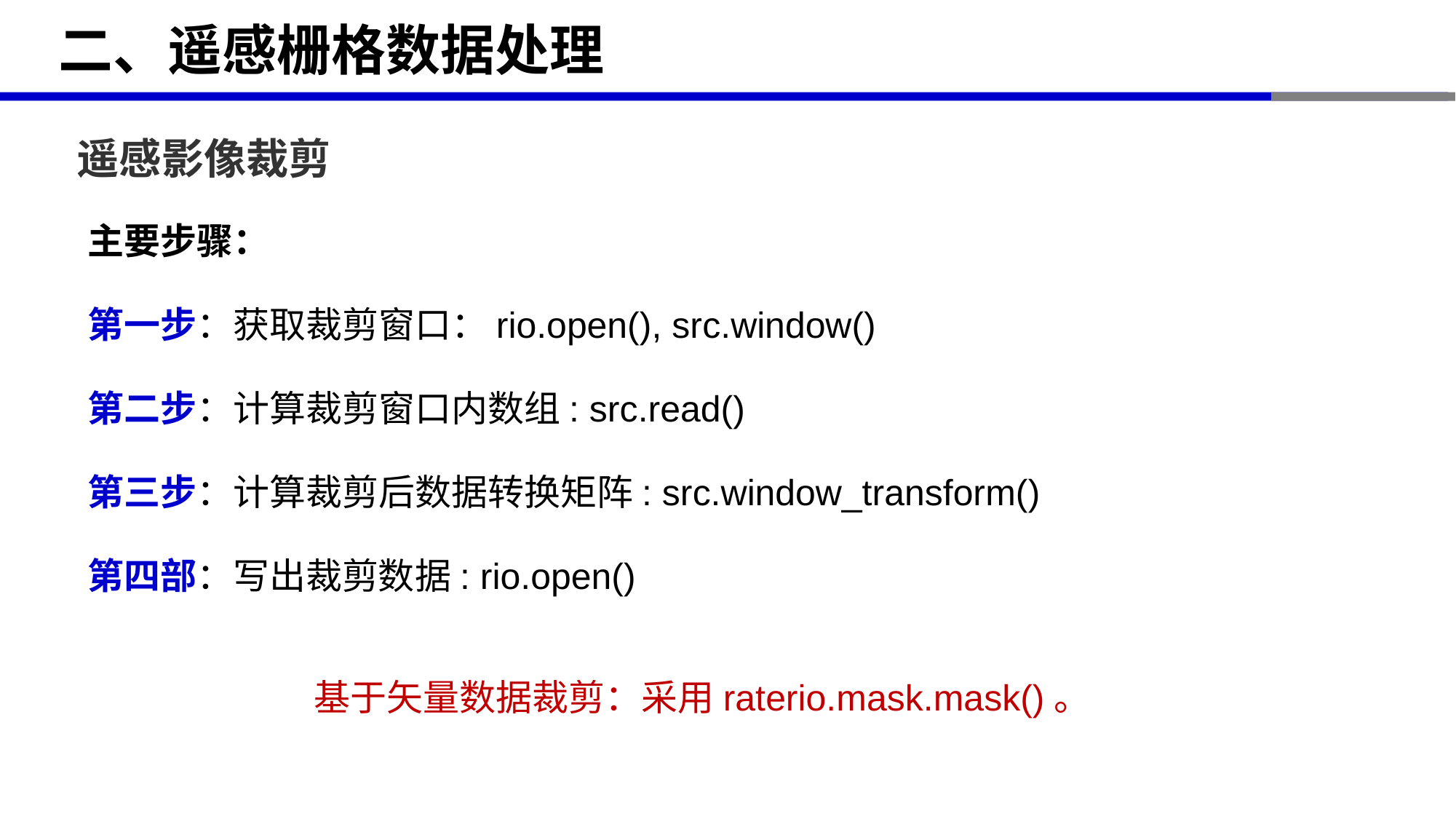

# 二、遥感栅格数据处理
遥感影像裁剪
主要步骤：
第一步：获取裁剪窗口：rio.open(), src.window()
第二步：计算裁剪窗口内数组: src.read()
第三步：计算裁剪后数据转换矩阵: src.window_transform()
第四部：写出裁剪数据: rio.open()
基于矢量数据裁剪：采用raterio.mask.mask()。